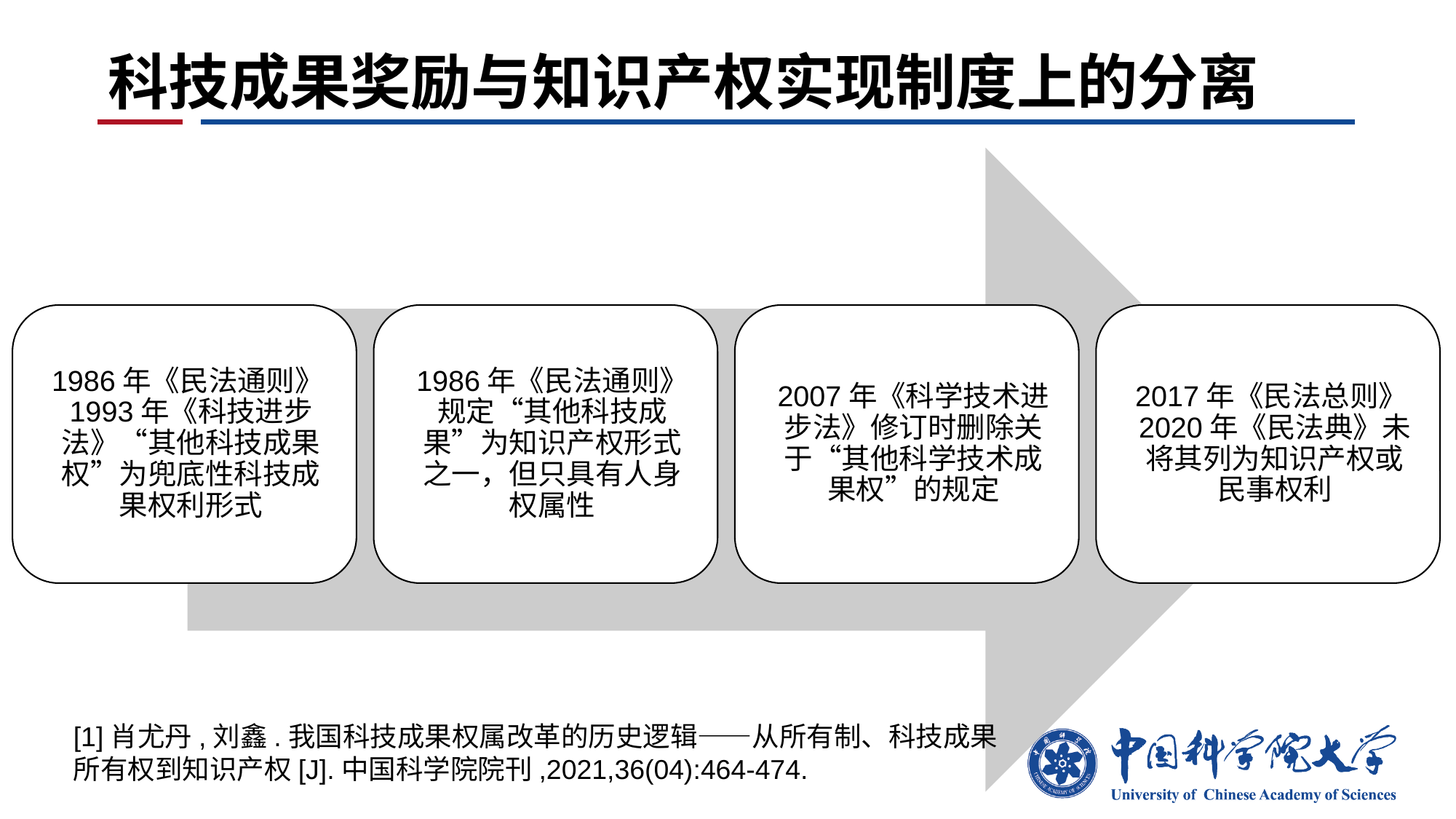

# 科技成果奖励与知识产权实现制度上的分离
1986年《民法通则》1993年《科技进步法》“其他科技成果权”为兜底性科技成果权利形式
1986年《民法通则》规定“其他科技成果”为知识产权形式之一，但只具有人身权属性
2007年《科学技术进步法》修订时删除关于“其他科学技术成果权”的规定
2017年《民法总则》2020年《民法典》未将其列为知识产权或民事权利
[1]肖尤丹,刘鑫.我国科技成果权属改革的历史逻辑——从所有制、科技成果
所有权到知识产权[J].中国科学院院刊,2021,36(04):464-474.